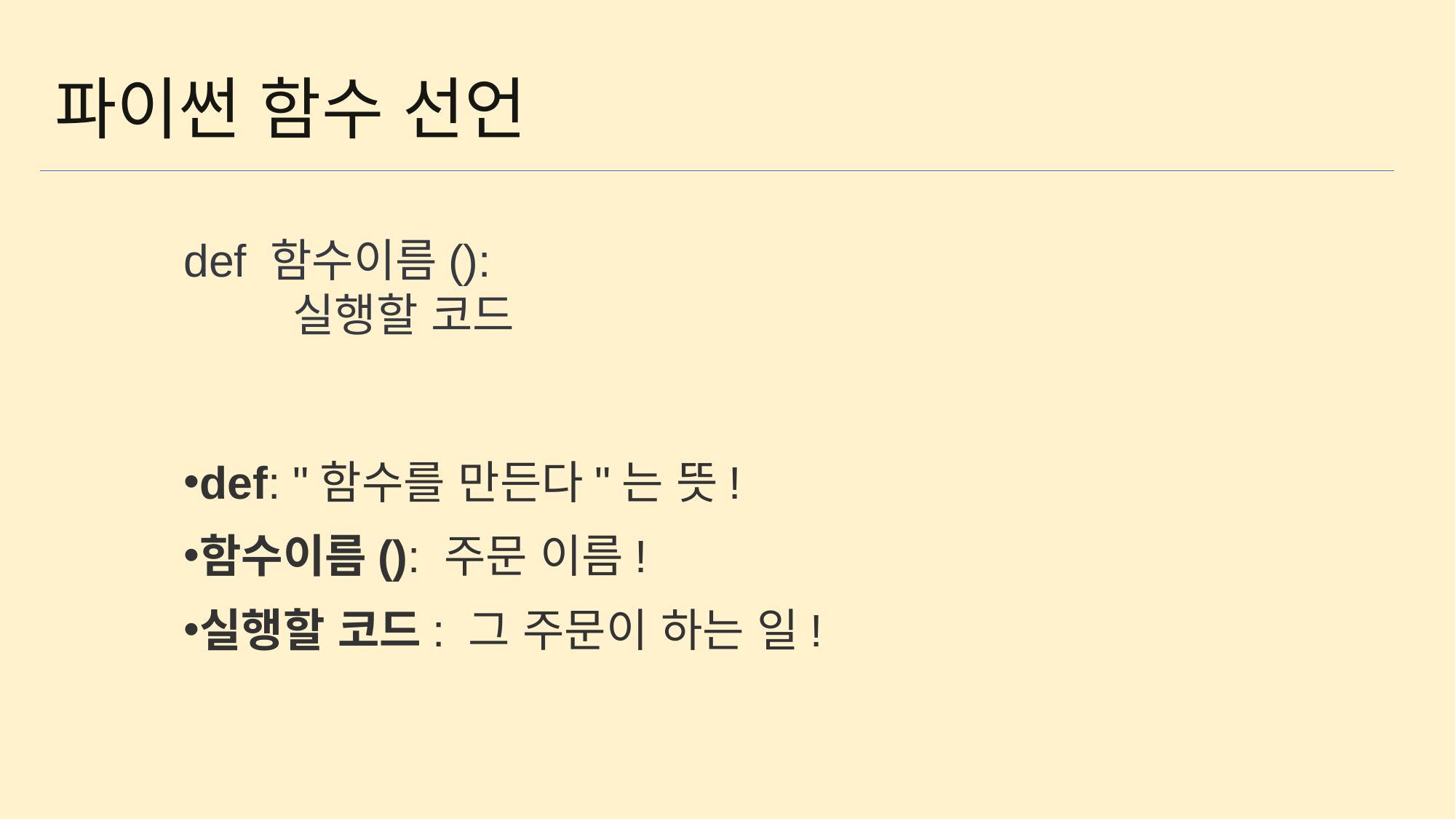

파이썬 함수 선언
def 함수이름():
	실행할 코드
def: "함수를 만든다"는 뜻!
함수이름(): 주문 이름!
실행할 코드: 그 주문이 하는 일!